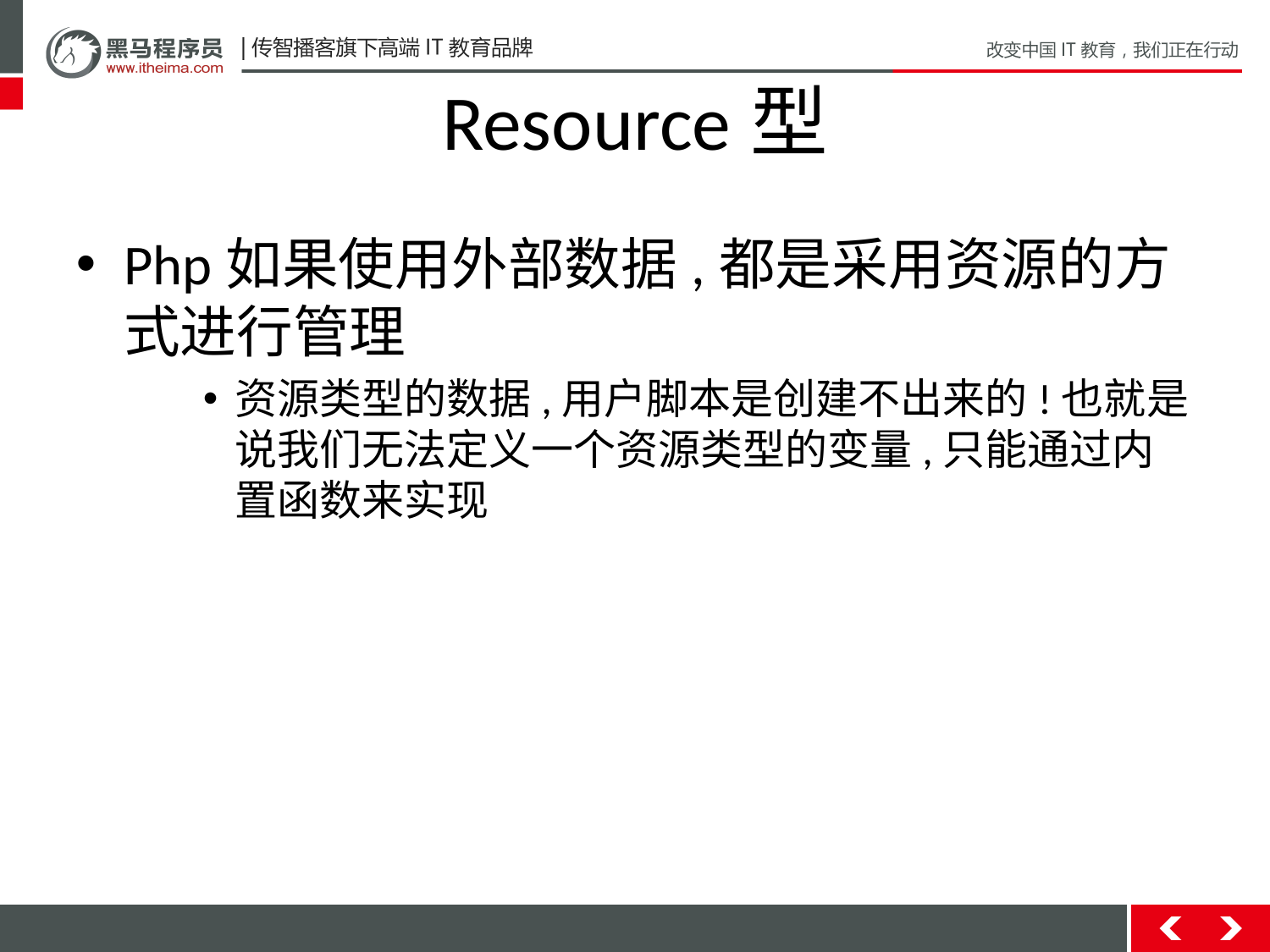

# Resource型
Php如果使用外部数据,都是采用资源的方式进行管理
资源类型的数据,用户脚本是创建不出来的!也就是说我们无法定义一个资源类型的变量,只能通过内置函数来实现